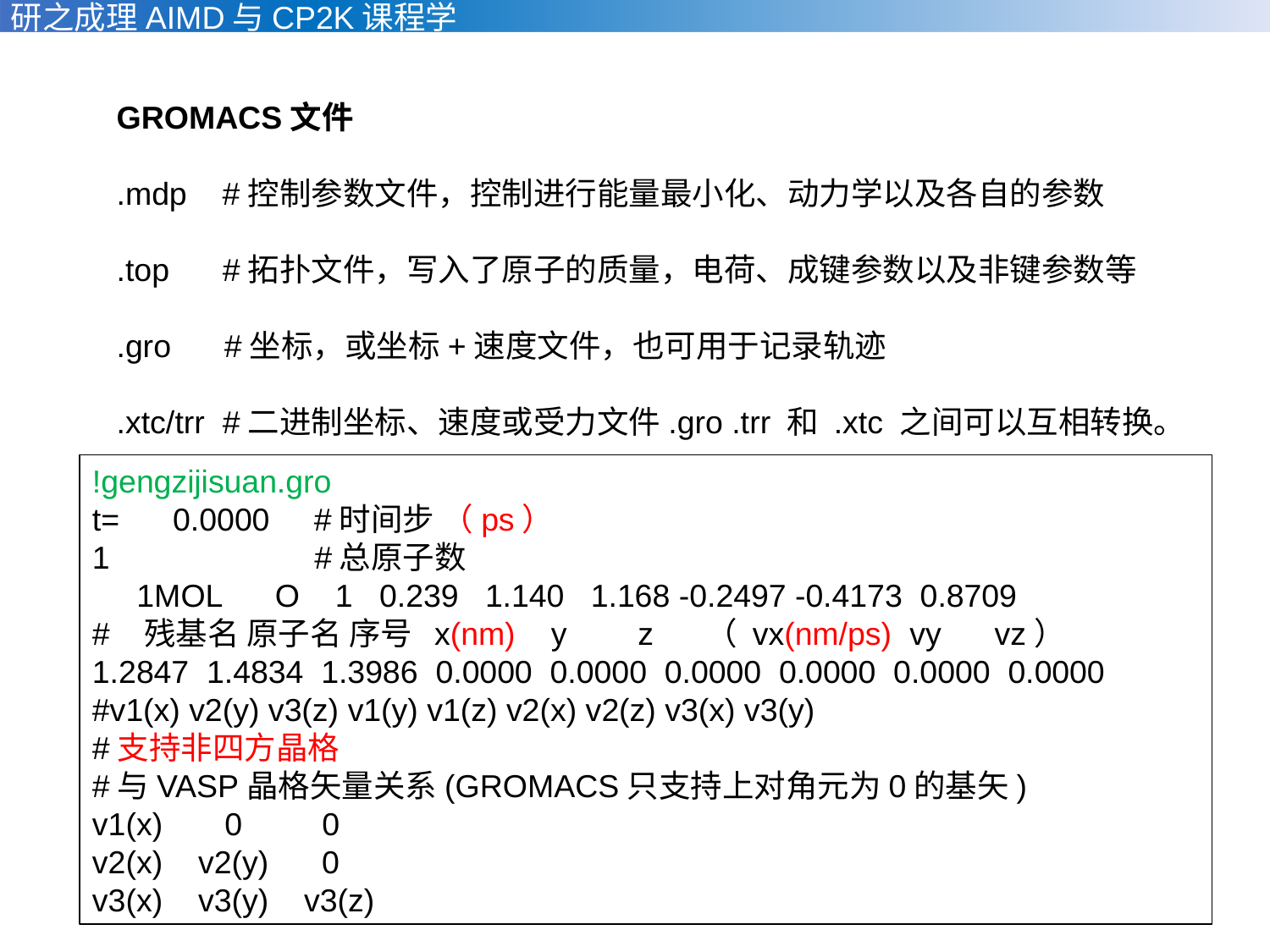

GROMACS文件
.mdp    #控制参数文件，控制进行能量最小化、动力学以及各自的参数
.top      #拓扑文件，写入了原子的质量，电荷、成键参数以及非键参数等
.gro      #坐标，或坐标+速度文件，也可用于记录轨迹
.xtc/trr  #二进制坐标、速度或受力文件.gro .trr 和 .xtc 之间可以互相转换。
!gengzijisuan.gro
t=      0.0000     #时间步 （ps）
1                       #总原子数
     1MOL      O    1   0.239   1.140   1.168 -0.2497 -0.4173  0.8709
#   残基名 原子名 序号  x(nm)    y        z     （ vx(nm/ps)  vy      vz）
1.2847  1.4834  1.3986  0.0000  0.0000  0.0000  0.0000  0.0000  0.0000
#v1(x) v2(y) v3(z) v1(y) v1(z) v2(x) v2(z) v3(x) v3(y)
#支持非四方晶格
#与VASP晶格矢量关系(GROMACS只支持上对角元为0的基矢)
v1(x)       0         0
v2(x)    v2(y)      0
v3(x)    v3(y)    v3(z)